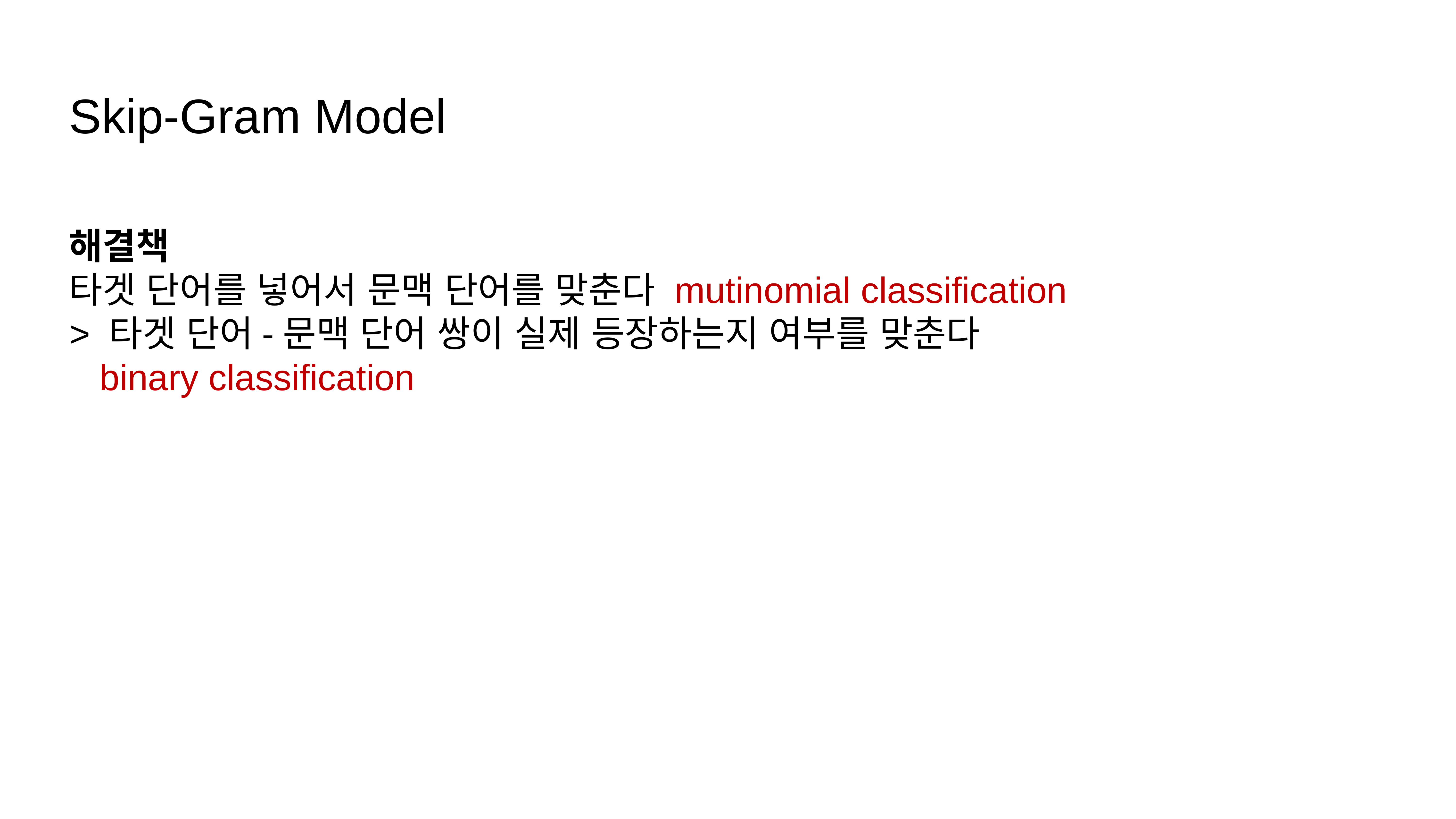

Skip-Gram Model
해결책
타겟 단어를 넣어서 문맥 단어를 맞춘다 mutinomial classification
> 타겟 단어-문맥 단어 쌍이 실제 등장하는지 여부를 맞춘다
   binary classification